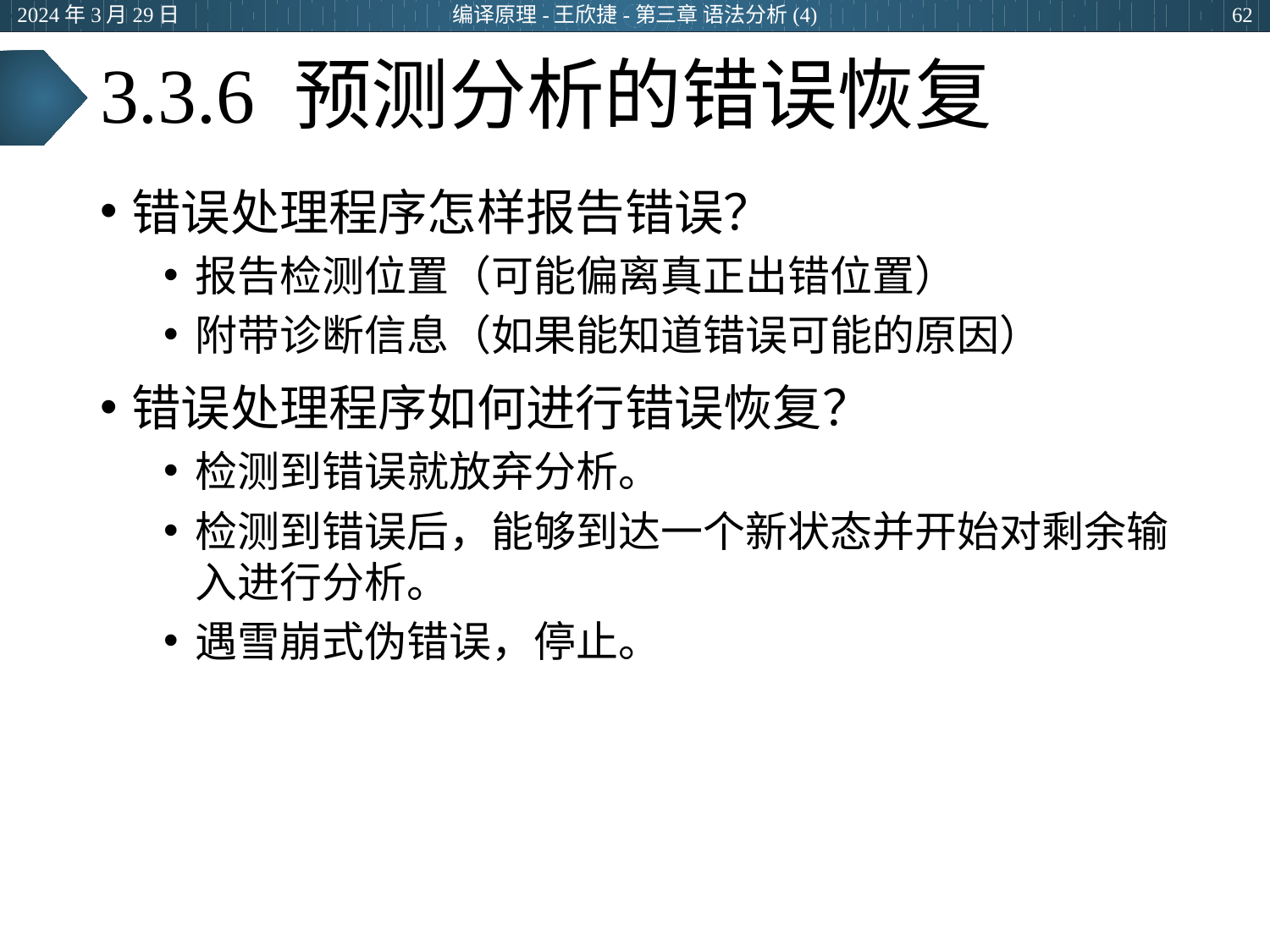

2024年3月29日
编译原理-王欣捷-第三章 语法分析(4)
62
# 3.3.6 预测分析的错误恢复
错误处理程序怎样报告错误？
报告检测位置（可能偏离真正出错位置）
附带诊断信息（如果能知道错误可能的原因）
错误处理程序如何进行错误恢复？
检测到错误就放弃分析。
检测到错误后，能够到达一个新状态并开始对剩余输入进行分析。
遇雪崩式伪错误，停止。